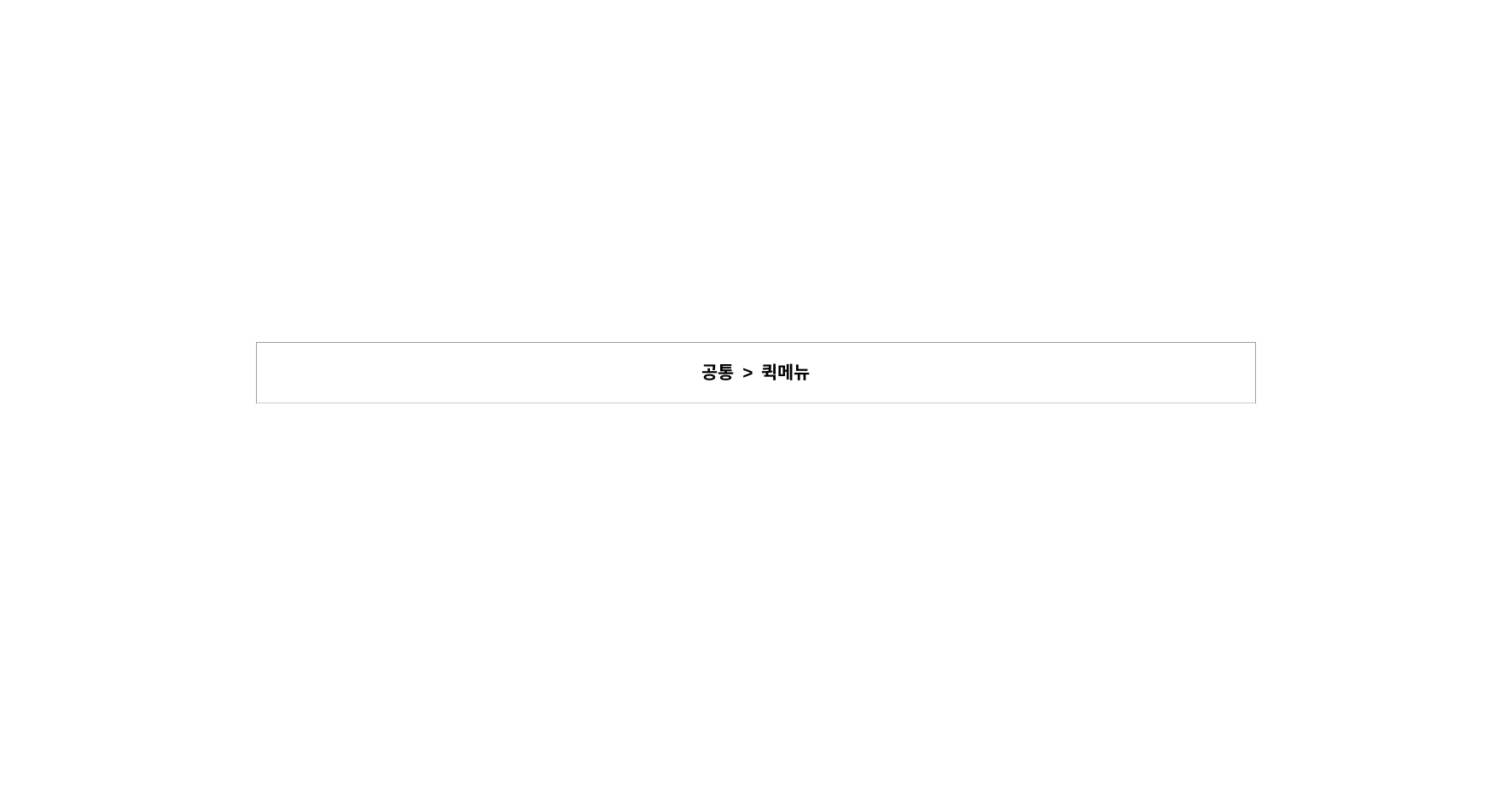

| 공통 > 퀵메뉴 |
| --- |